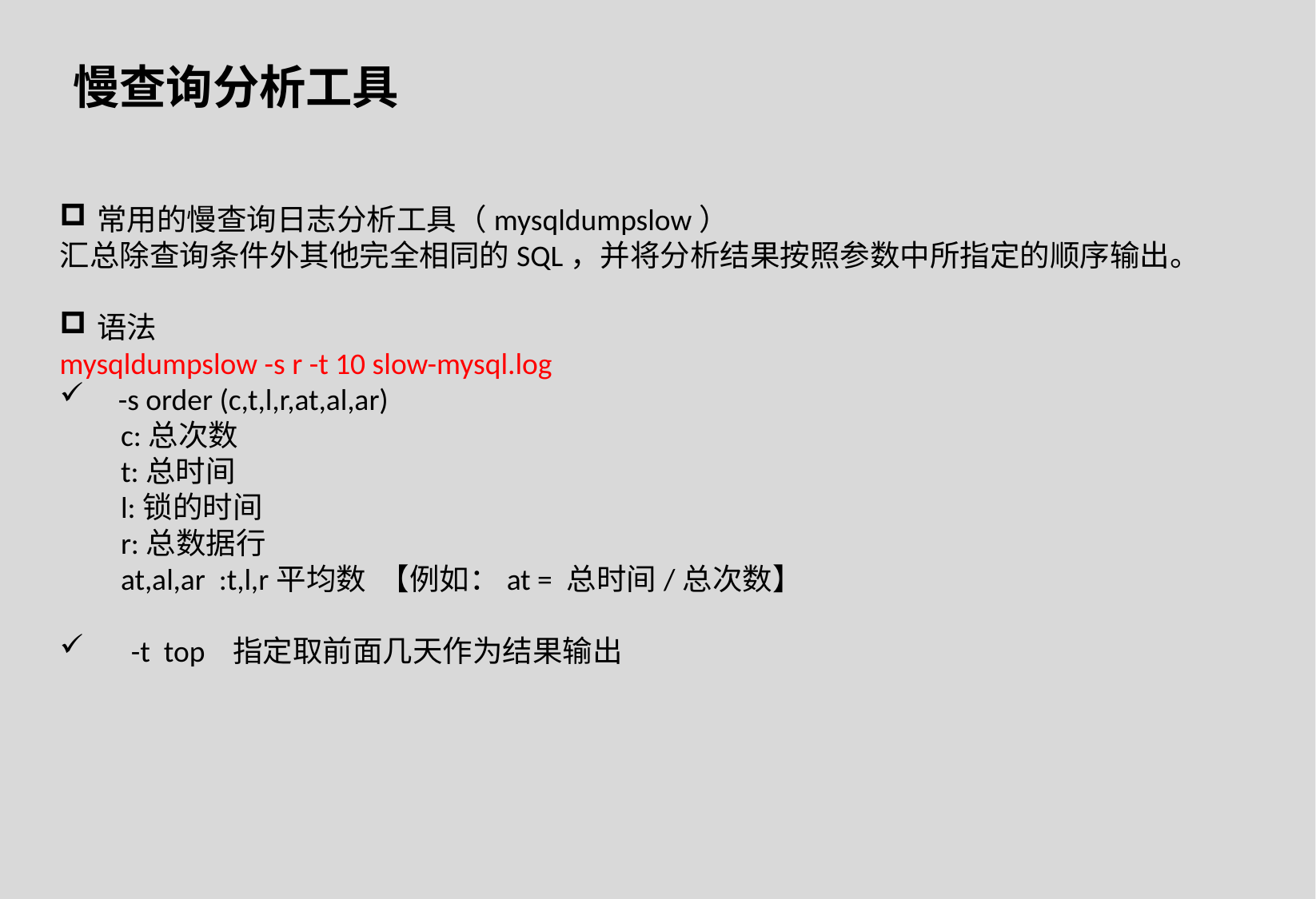

慢查询分析工具
常用的慢查询日志分析工具（mysqldumpslow）
汇总除查询条件外其他完全相同的SQL，并将分析结果按照参数中所指定的顺序输出。

语法
mysqldumpslow -s r -t 10 slow-mysql.log
  -s order (c,t,l,r,at,al,ar)
         c:总次数
         t:总时间
         l:锁的时间
         r:总数据行
         at,al,ar  :t,l,r平均数  【例如：at = 总时间/总次数】

     -t  top   指定取前面几天作为结果输出